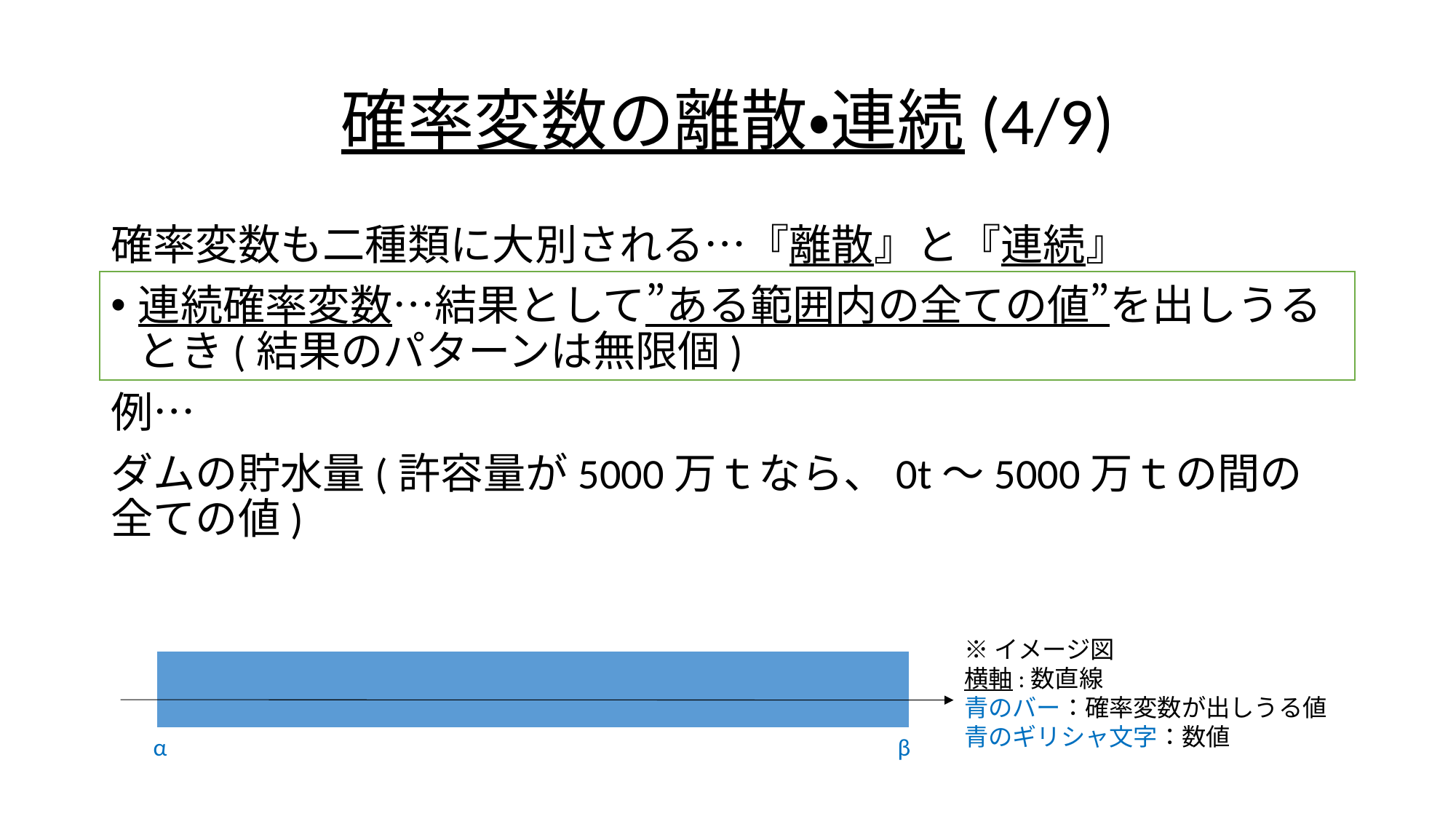

# 確率変数の離散・連続(4/9)
確率変数も二種類に大別される…『離散』と『連続』
連続確率変数…結果として”ある範囲内の全ての値”を出しうるとき(結果のパターンは無限個)
例…
ダムの貯水量(許容量が5000万ｔなら、0t～5000万ｔの間の全ての値)

※イメージ図
横軸:数直線
青のバー：確率変数が出しうる値
青のギリシャ文字：数値

 α                                                                                                                                      β